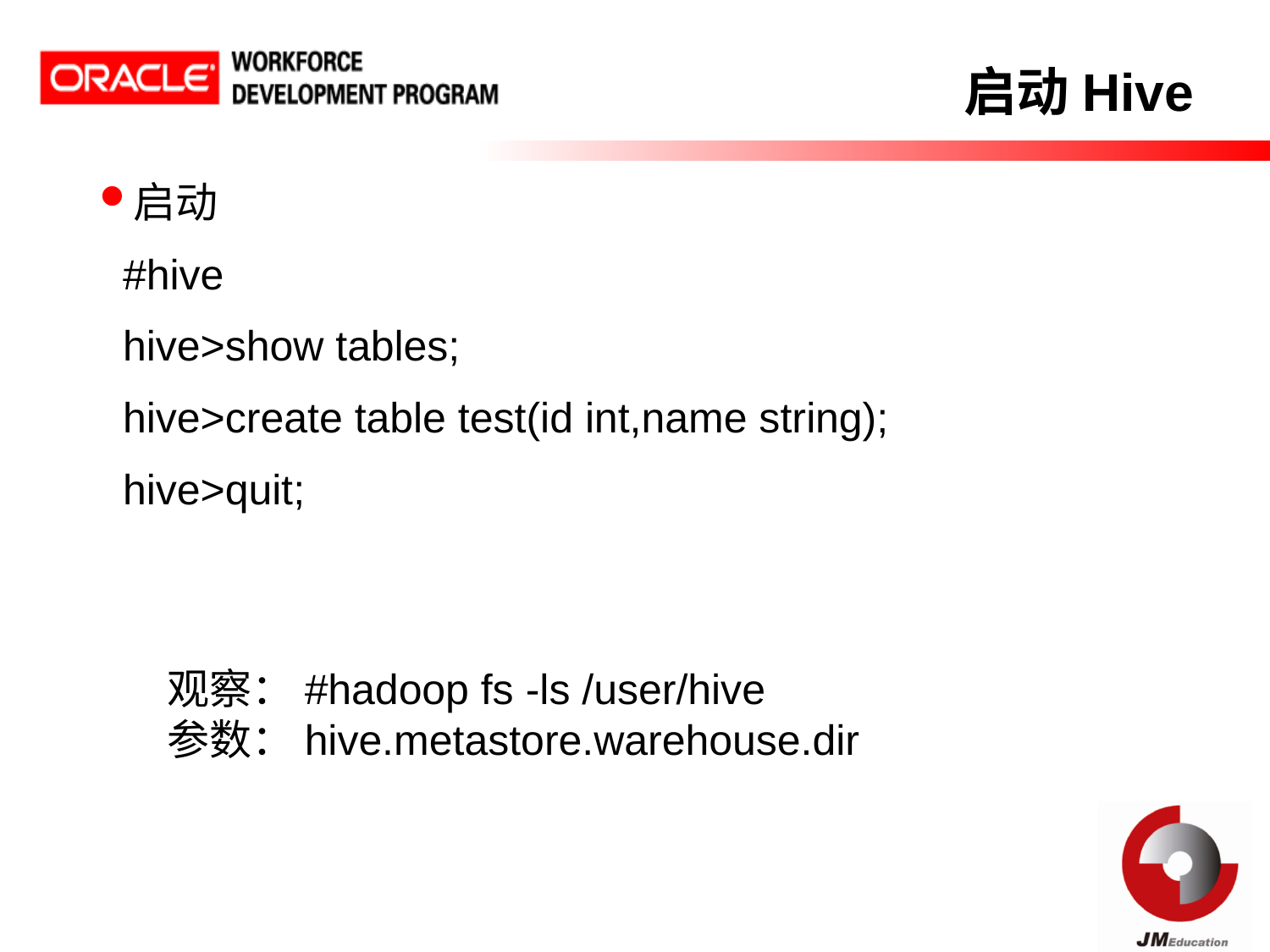

启动Hive
启动
	#hive
	hive>show tables;
	hive>create table test(id int,name string);
	hive>quit;

观察：#hadoop fs -ls /user/hive
参数：hive.metastore.warehouse.dir